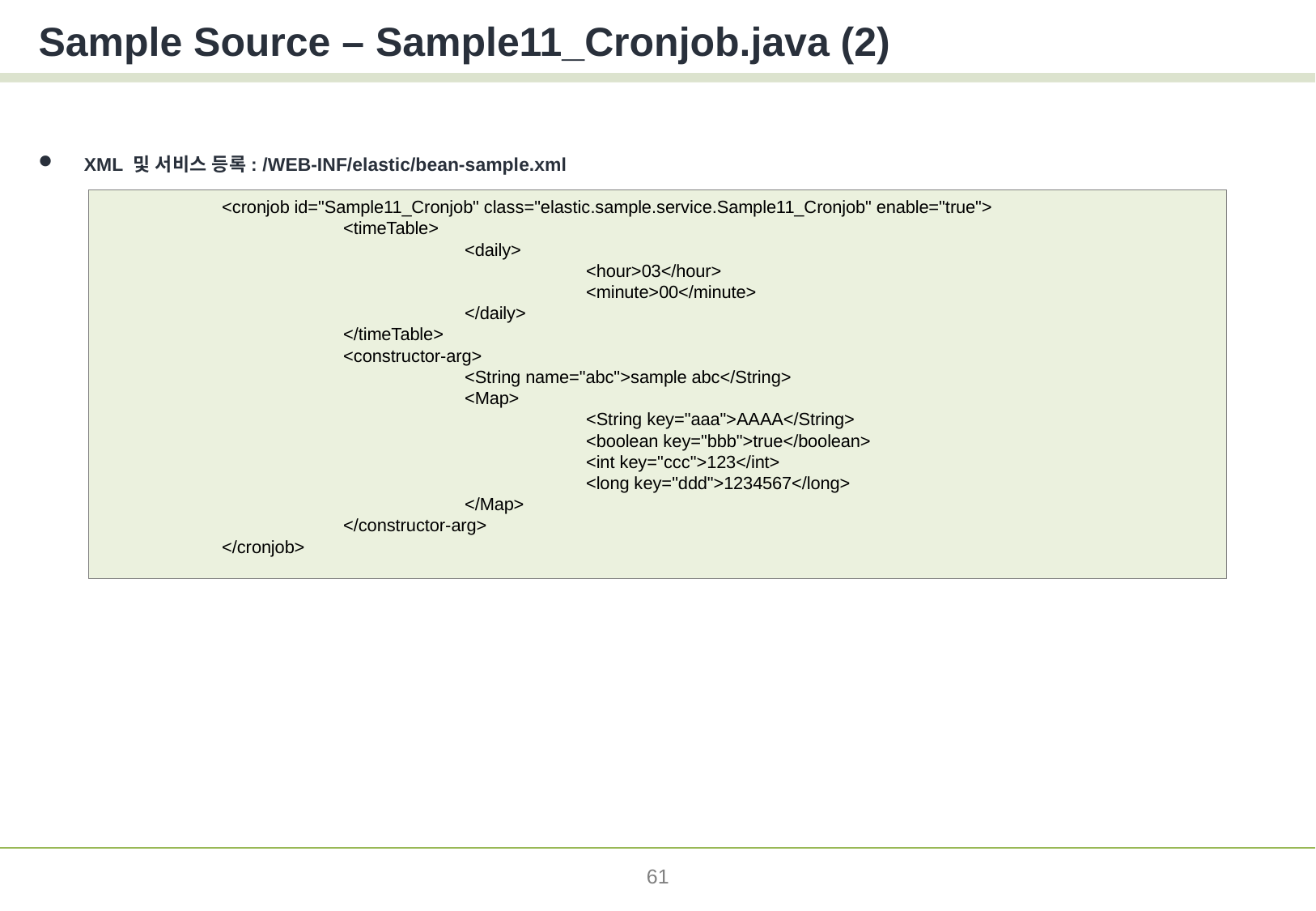

# Sample Source – Sample11_Cronjob.java (2)

XML 및 서비스 등록: /WEB-INF/elastic/bean-sample.xml

	<cronjob id="Sample11_Cronjob" class="elastic.sample.service.Sample11_Cronjob" enable="true">
		<timeTable>
			<daily>
				<hour>03</hour>
				<minute>00</minute>
			</daily>
		</timeTable>
		<constructor-arg>
			<String name="abc">sample abc</String>
			<Map>
				<String key="aaa">AAAA</String>
				<boolean key="bbb">true</boolean>
				<int key="ccc">123</int>
				<long key="ddd">1234567</long>
			</Map>
		</constructor-arg>
	</cronjob>
61